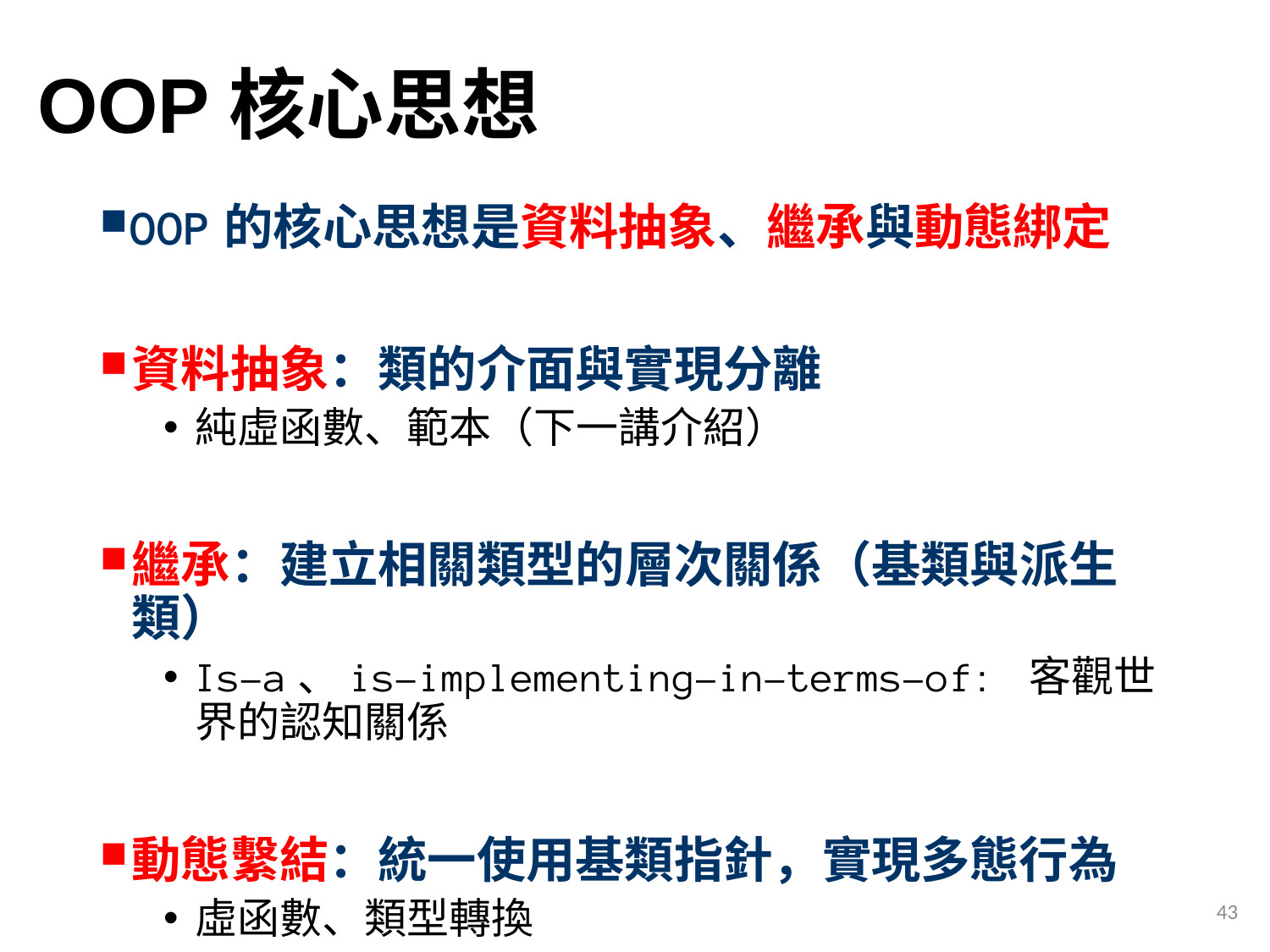

# OOP核心思想
OOP的核心思想是資料抽象、繼承與動態綁定

資料抽象：類的介面與實現分離
純虛函數、範本（下一講介紹）

繼承：建立相關類型的層次關係（基類與派生類）
Is-a、is-implementing-in-terms-of: 客觀世界的認知關係

動態繫結：統一使用基類指針，實現多態行為
虛函數、類型轉換
43